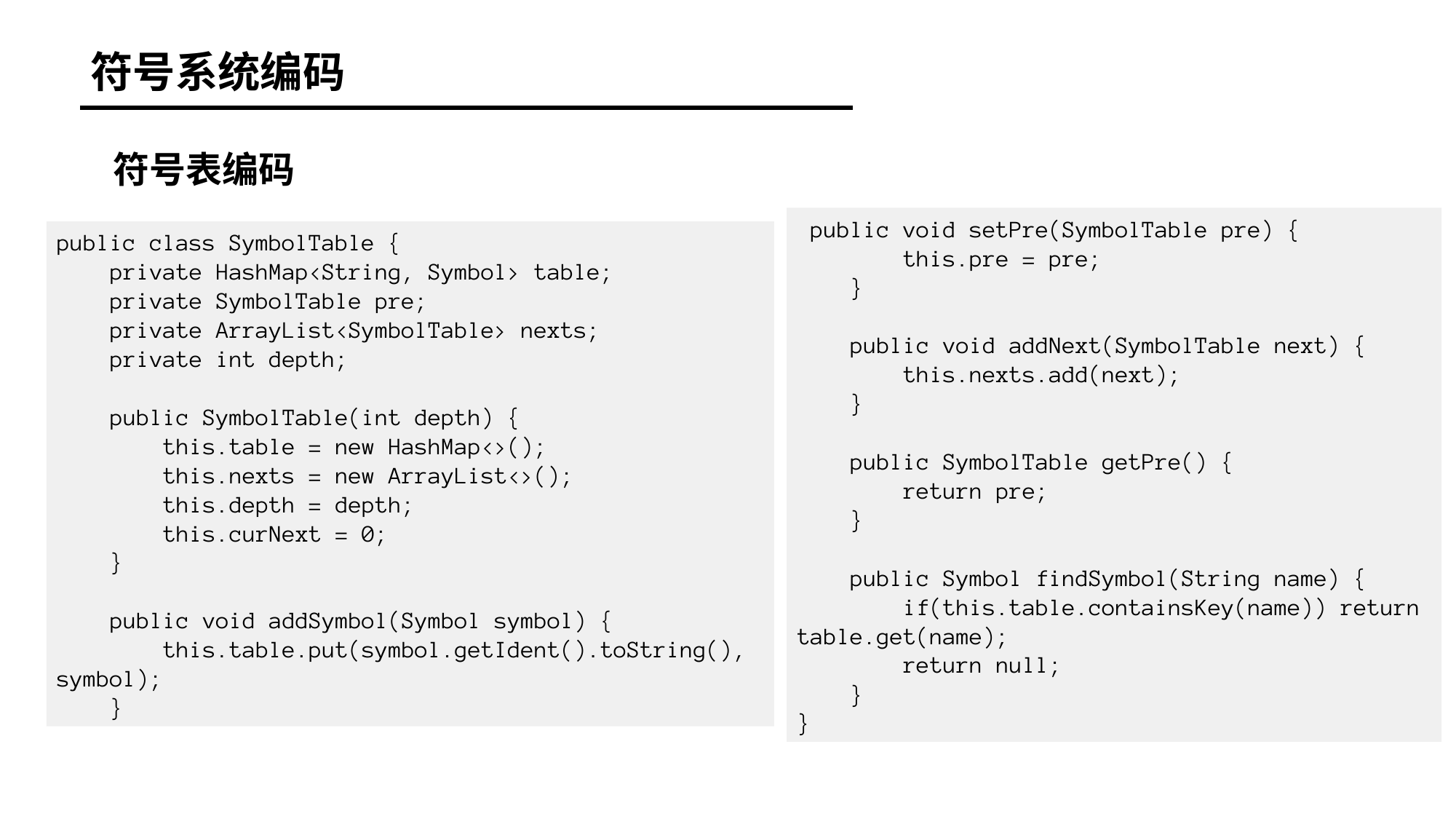

符号系统编码
符号表编码
 public void setPre(SymbolTable pre) {
        this.pre = pre;
    }

    public void addNext(SymbolTable next) {
        this.nexts.add(next);
    }

    public SymbolTable getPre() {
        return pre;
    }

    public Symbol findSymbol(String name) {
        if(this.table.containsKey(name)) return table.get(name);
        return null;
    }
}
public class SymbolTable {
    private HashMap<String, Symbol> table;
    private SymbolTable pre;
    private ArrayList<SymbolTable> nexts;
    private int depth;

    public SymbolTable(int depth) {
        this.table = new HashMap<>();
        this.nexts = new ArrayList<>();
        this.depth = depth;
        this.curNext = 0;
    }

    public void addSymbol(Symbol symbol) {
        this.table.put(symbol.getIdent().toString(), symbol);
    }